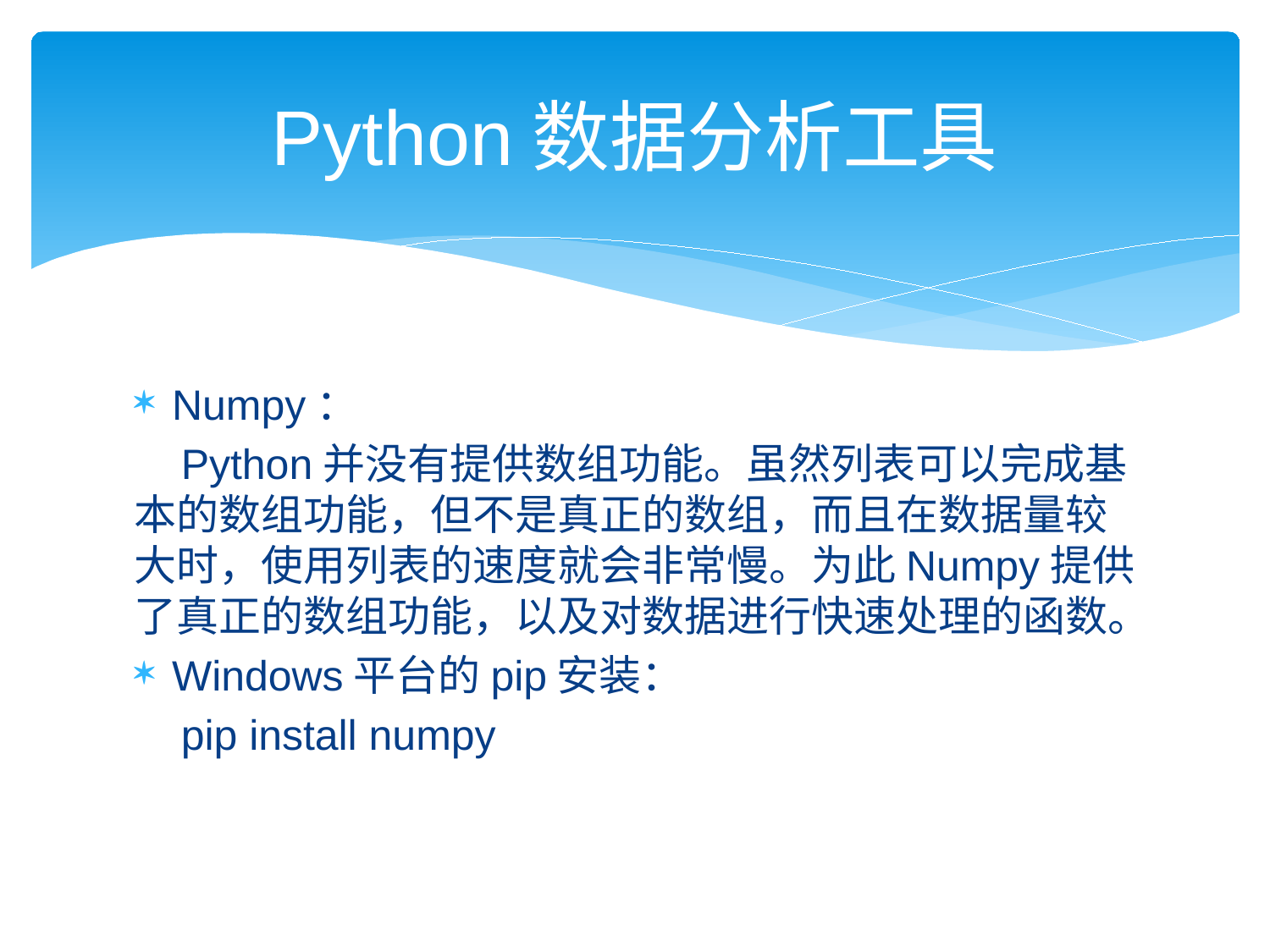

# Python数据分析工具
Numpy：
    Python并没有提供数组功能。虽然列表可以完成基本的数组功能，但不是真正的数组，而且在数据量较大时，使用列表的速度就会非常慢。为此Numpy提供了真正的数组功能，以及对数据进行快速处理的函数。
Windows平台的pip安装：
    pip install numpy